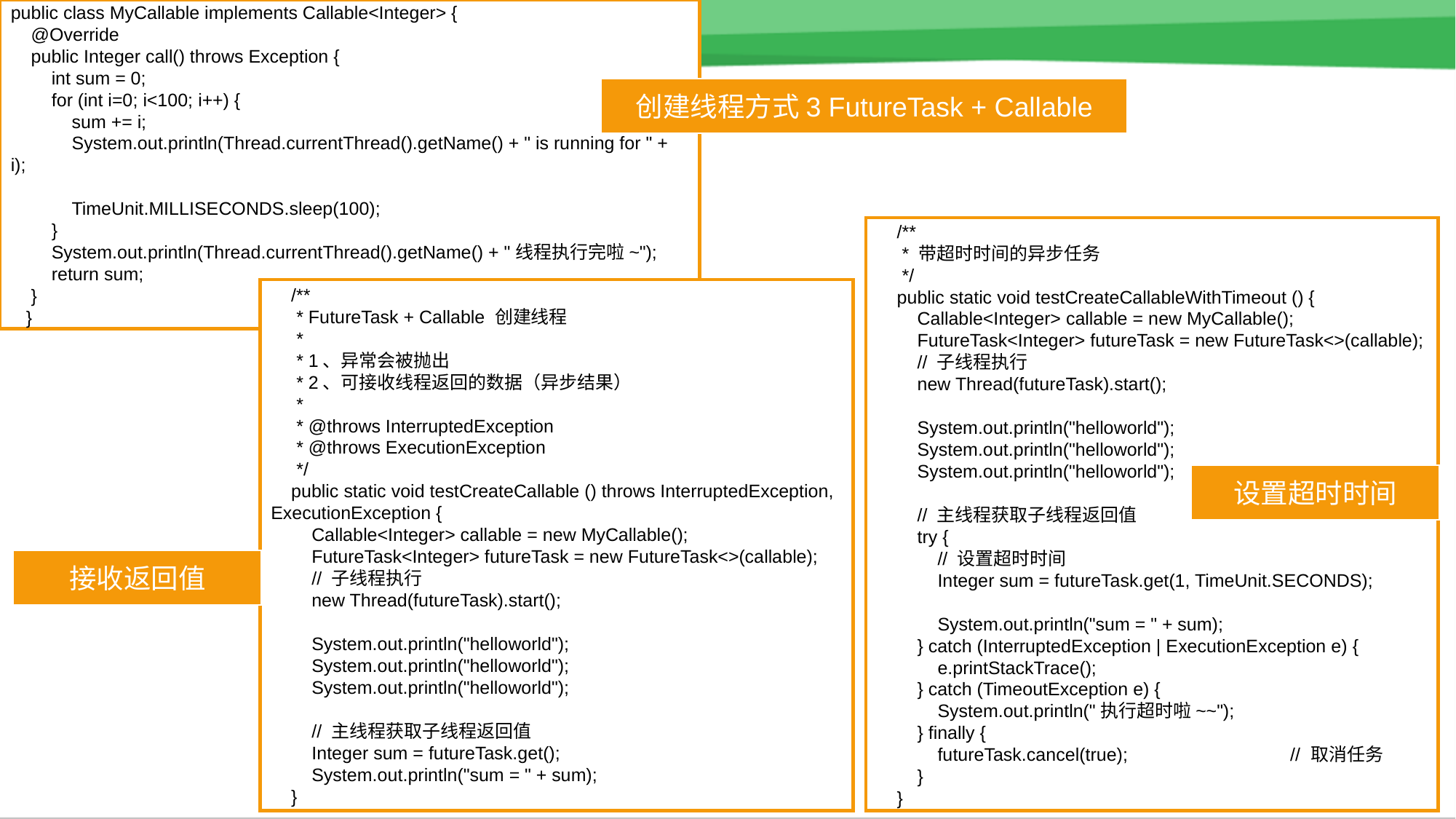

public class MyCallable implements Callable<Integer> {
    @Override
    public Integer call() throws Exception {
        int sum = 0;
        for (int i=0; i<100; i++) {
            sum += i;
            System.out.println(Thread.currentThread().getName() + " is running for " + i);

            TimeUnit.MILLISECONDS.sleep(100);
        }
        System.out.println(Thread.currentThread().getName() + "线程执行完啦~");
        return sum;
    }
   }
创建线程方式3 FutureTask + Callable
    /**
     * 带超时时间的异步任务
     */
    public static void testCreateCallableWithTimeout () {
        Callable<Integer> callable = new MyCallable();
        FutureTask<Integer> futureTask = new FutureTask<>(callable);
        // 子线程执行
        new Thread(futureTask).start();

        System.out.println("helloworld");
        System.out.println("helloworld");
        System.out.println("helloworld");

        // 主线程获取子线程返回值
        try {
            // 设置超时时间
            Integer sum = futureTask.get(1, TimeUnit.SECONDS);

            System.out.println("sum = " + sum);
        } catch (InterruptedException | ExecutionException e) {
            e.printStackTrace();
        } catch (TimeoutException e) {
            System.out.println("执行超时啦~~");
        } finally {
            futureTask.cancel(true);                                // 取消任务
        }
    }
    /**
     * FutureTask + Callable 创建线程
     *
     * 1、异常会被抛出
     * 2、可接收线程返回的数据（异步结果）
     *
     * @throws InterruptedException
     * @throws ExecutionException
     */
    public static void testCreateCallable () throws InterruptedException, ExecutionException {
        Callable<Integer> callable = new MyCallable();
        FutureTask<Integer> futureTask = new FutureTask<>(callable);
        // 子线程执行
        new Thread(futureTask).start();

        System.out.println("helloworld");
        System.out.println("helloworld");
        System.out.println("helloworld");

        // 主线程获取子线程返回值
        Integer sum = futureTask.get();
        System.out.println("sum = " + sum);
    }
设置超时时间
接收返回值